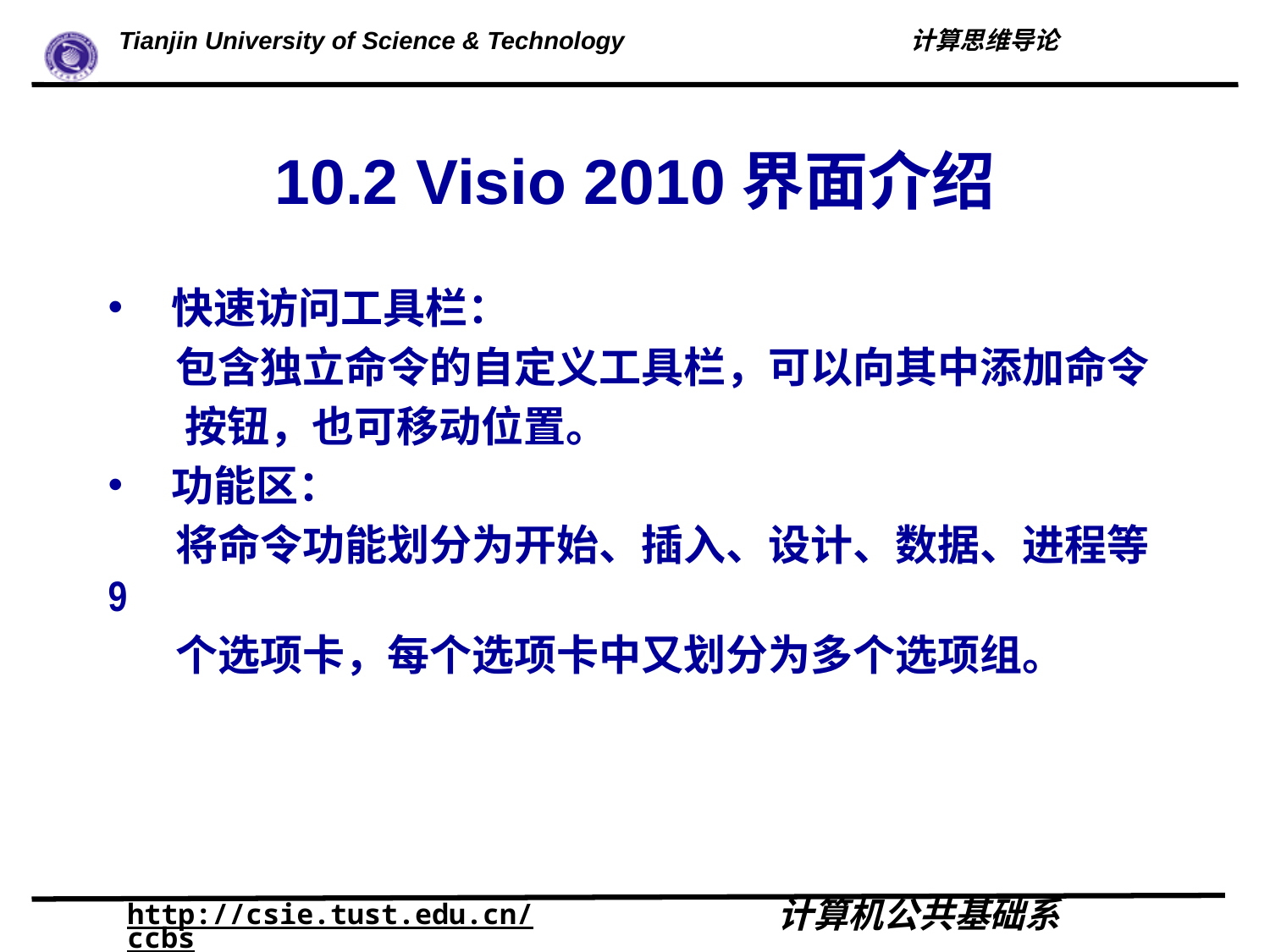

# 10.2 Visio 2010界面介绍
快速访问工具栏：
      包含独立命令的自定义工具栏，可以向其中添加命令
       按钮，也可移动位置。
功能区：
      将命令功能划分为开始、插入、设计、数据、进程等9
      个选项卡，每个选项卡中又划分为多个选项组。